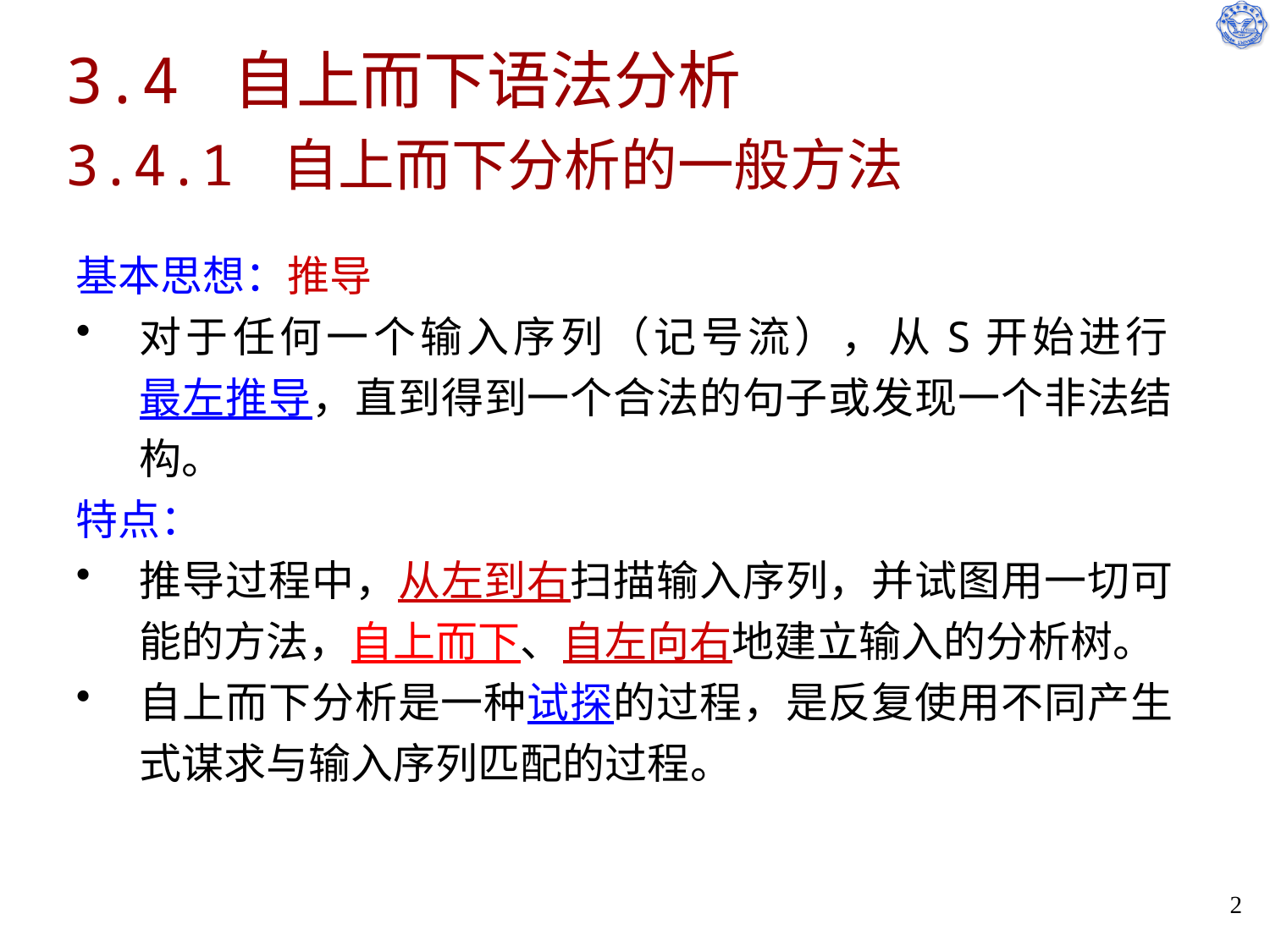

3.4 自上而下语法分析
3.4.1 自上而下分析的一般方法
基本思想：推导
对于任何一个输入序列（记号流），从S开始进行
最左推导，直到得到一个合法的句子或发现一个非法结构。
特点：
推导过程中，从左到右扫描输入序列，并试图用一切可能的方法，自上而下、自左向右地建立输入的分析树。
自上而下分析是一种试探的过程，是反复使用不同产生式谋求与输入序列匹配的过程。
2